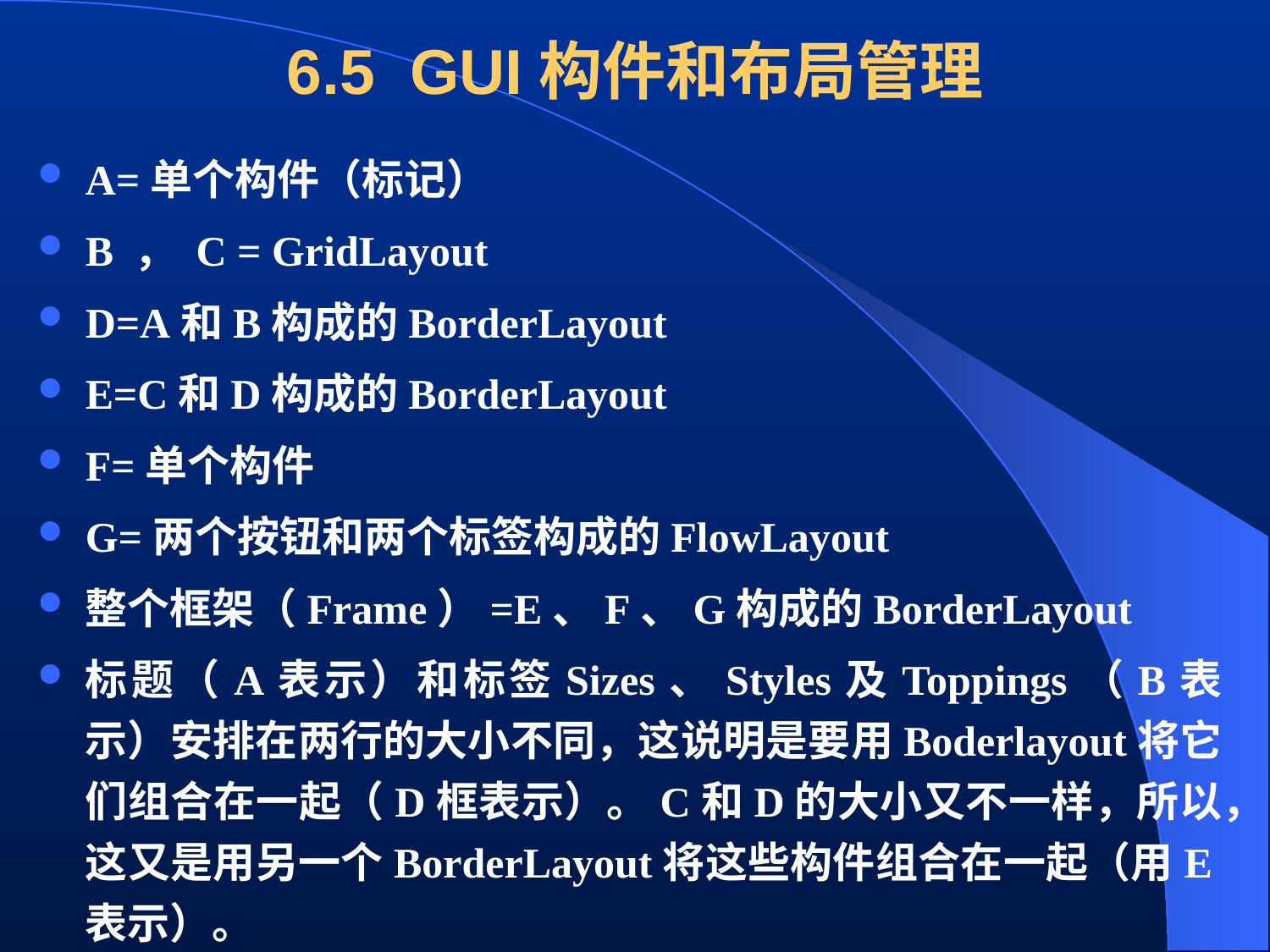

# 6.5  GUI构件和布局管理
A=单个构件（标记）
B ， C = GridLayout
D=A和B构成的BorderLayout
E=C和D构成的BorderLayout
F=单个构件
G=两个按钮和两个标签构成的FlowLayout
整个框架（Frame）=E、F、G构成的BorderLayout
标题（A表示）和标签Sizes、Styles及Toppings（B表示）安排在两行的大小不同，这说明是要用Boderlayout将它们组合在一起（D框表示）。C和D的大小又不一样，所以，这又是用另一个BorderLayout将这些构件组合在一起（用E表示）。